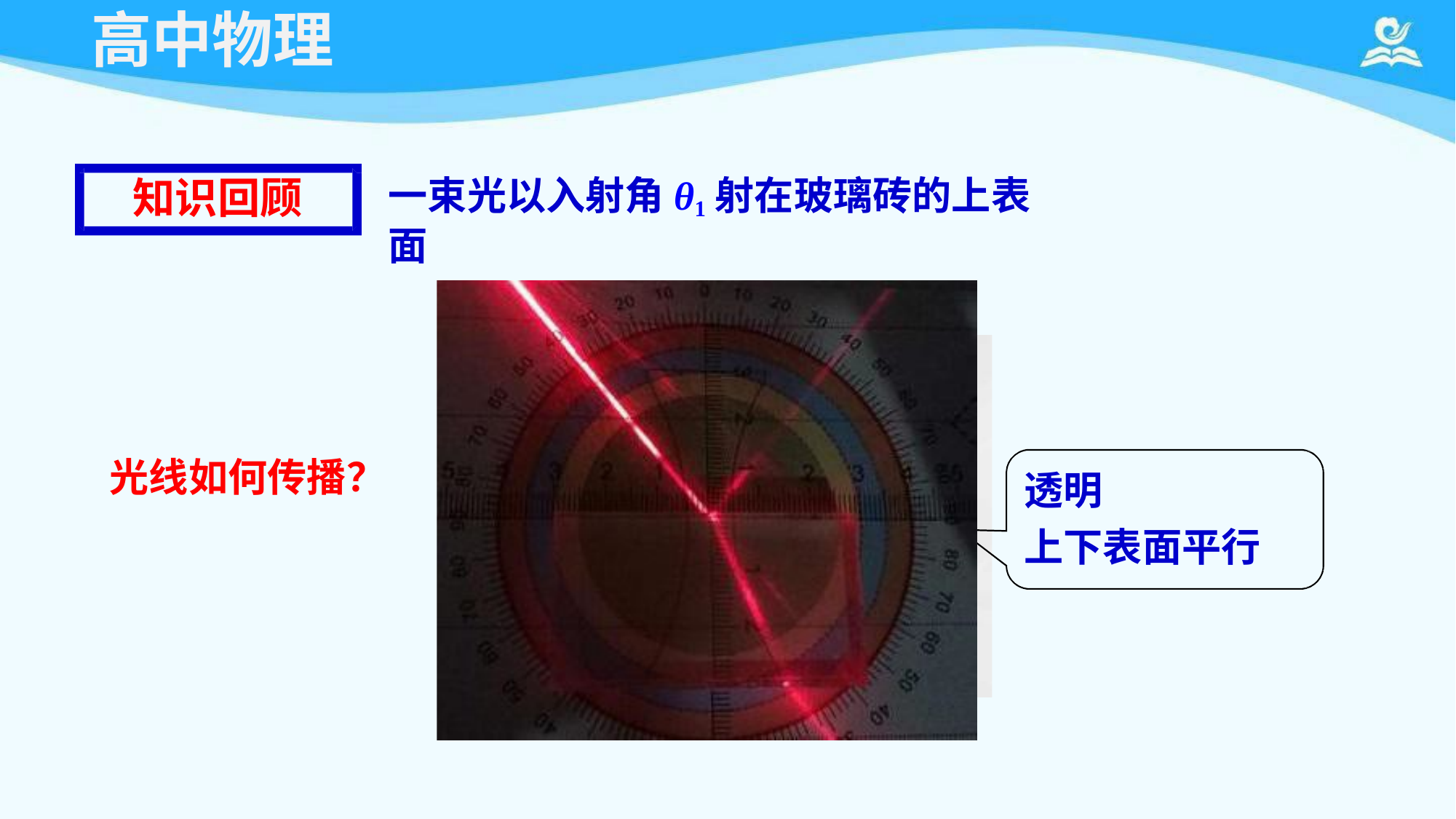

# 高中物理

一束光以入射角θ1射在玻璃砖的上表面
知识回顾

光线如何传播？
透明
上下表面平行